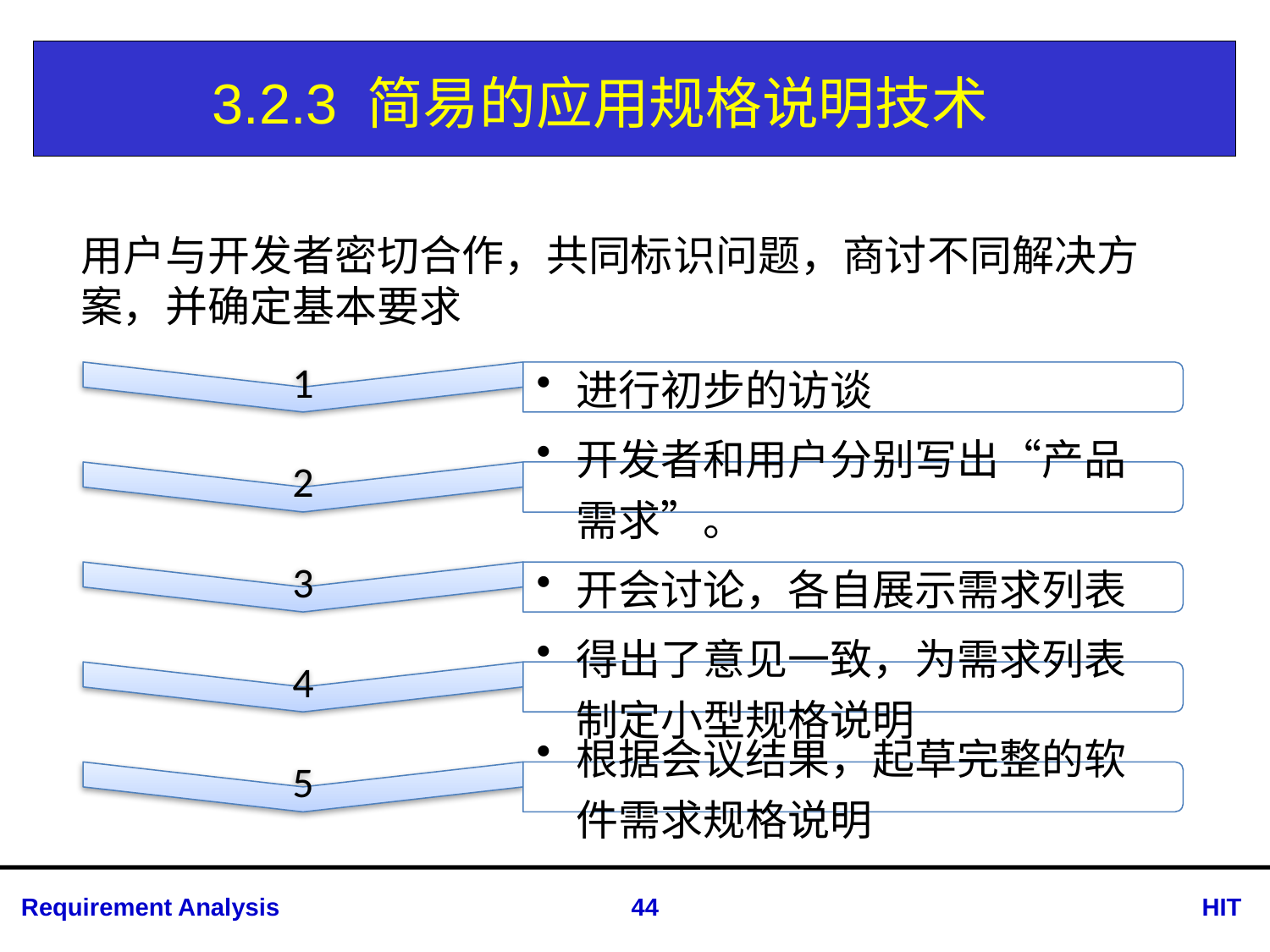

3.2.3 简易的应用规格说明技术
用户与开发者密切合作，共同标识问题，商讨不同解决方案，并确定基本要求
1
进行初步的访谈
2
开发者和用户分别写出“产品需求”。
3
开会讨论，各自展示需求列表
4
5
得出了意见一致，为需求列表制定小型规格说明
根据会议结果，起草完整的软件需求规格说明